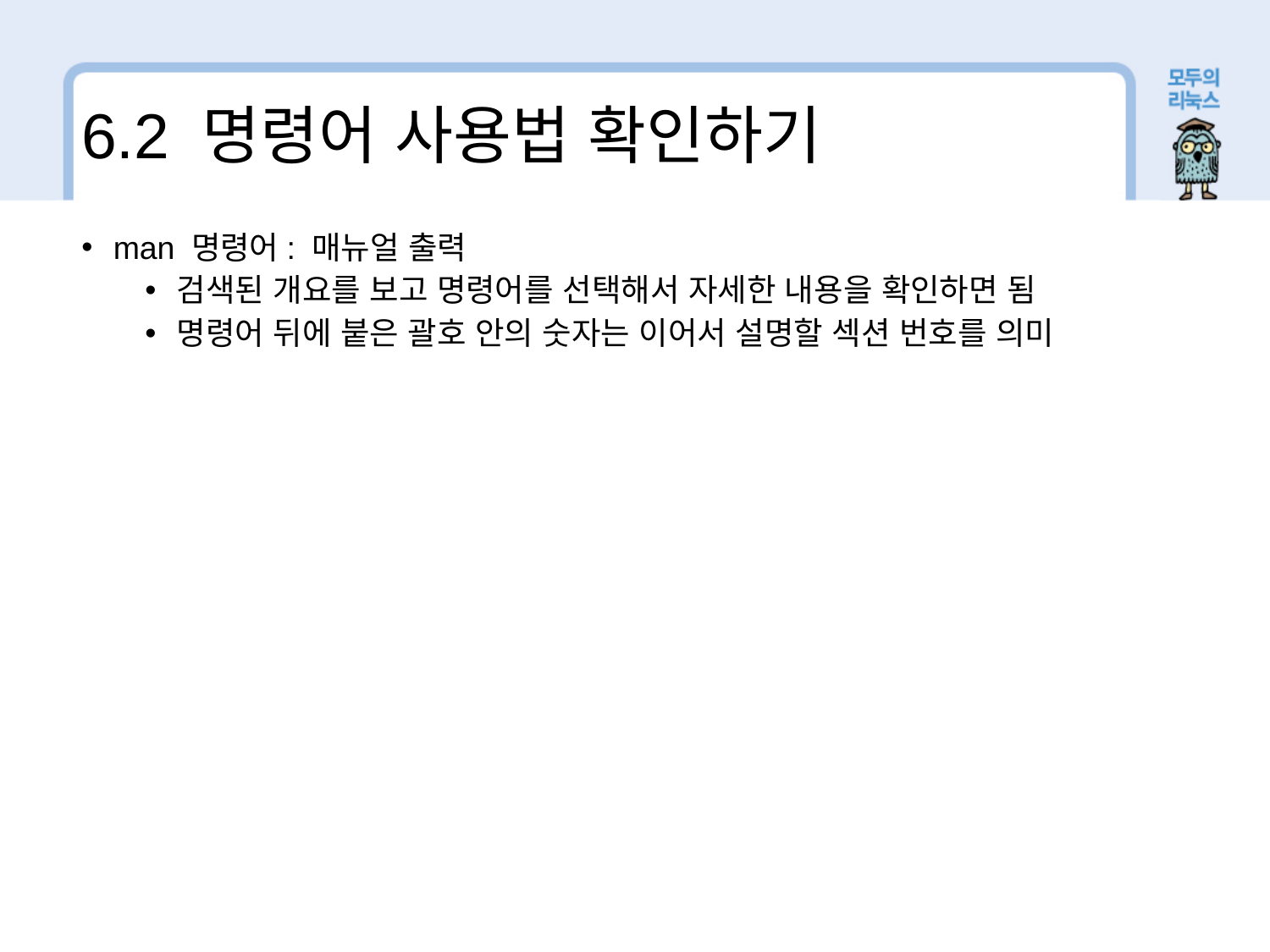

6.2 명령어 사용법 확인하기
man 명령어: 매뉴얼 출력
검색된 개요를 보고 명령어를 선택해서 자세한 내용을 확인하면 됨
명령어 뒤에 붙은 괄호 안의 숫자는 이어서 설명할 섹션 번호를 의미